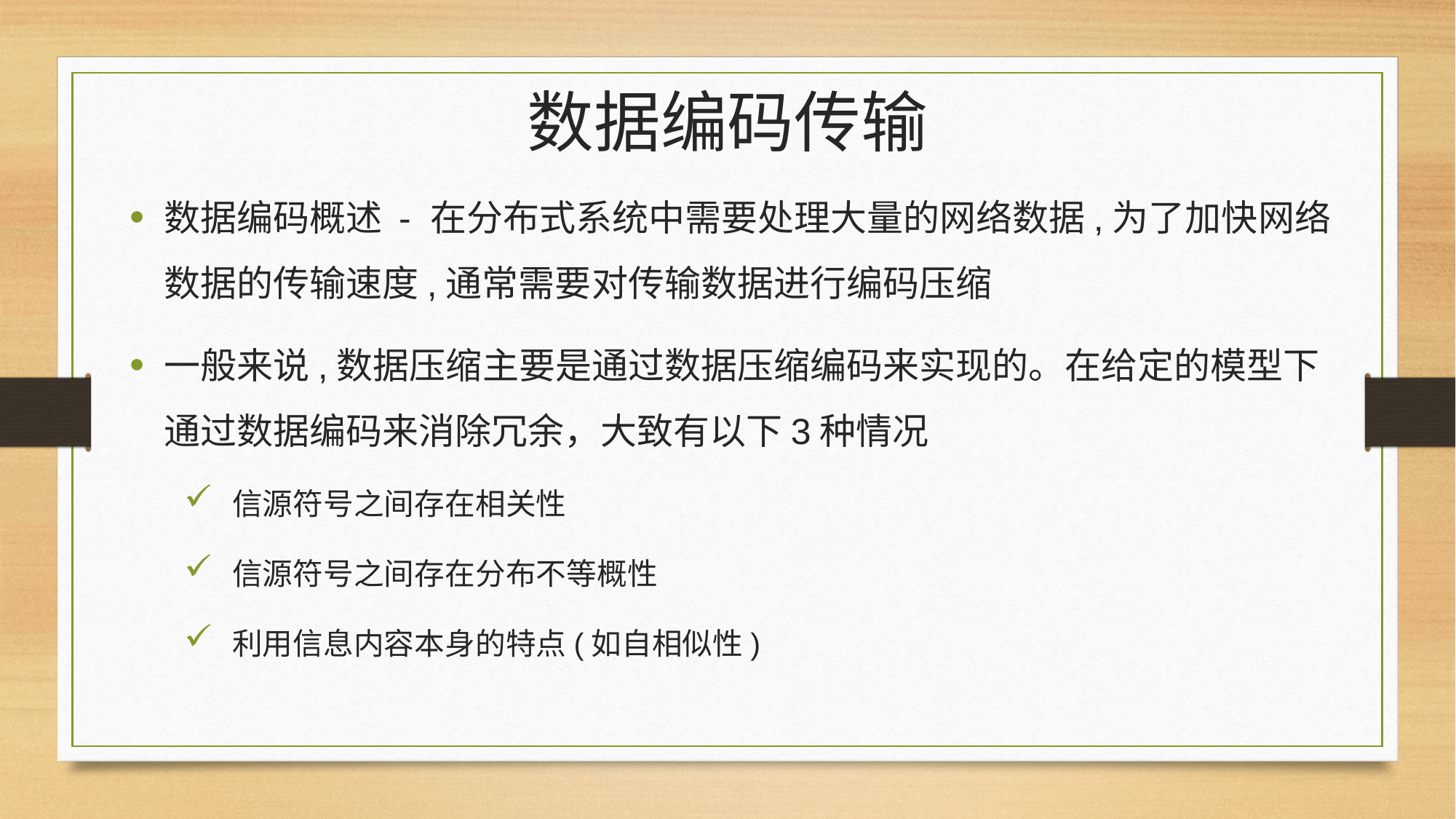

# 数据编码传输
数据编码概述 - 在分布式系统中需要处理大量的网络数据,为了加快网络数据的传输速度,通常需要对传输数据进行编码压缩
一般来说,数据压缩主要是通过数据压缩编码来实现的。在给定的模型下通过数据编码来消除冗余，大致有以下3种情况
 信源符号之间存在相关性
 信源符号之间存在分布不等概性
 利用信息内容本身的特点(如自相似性)